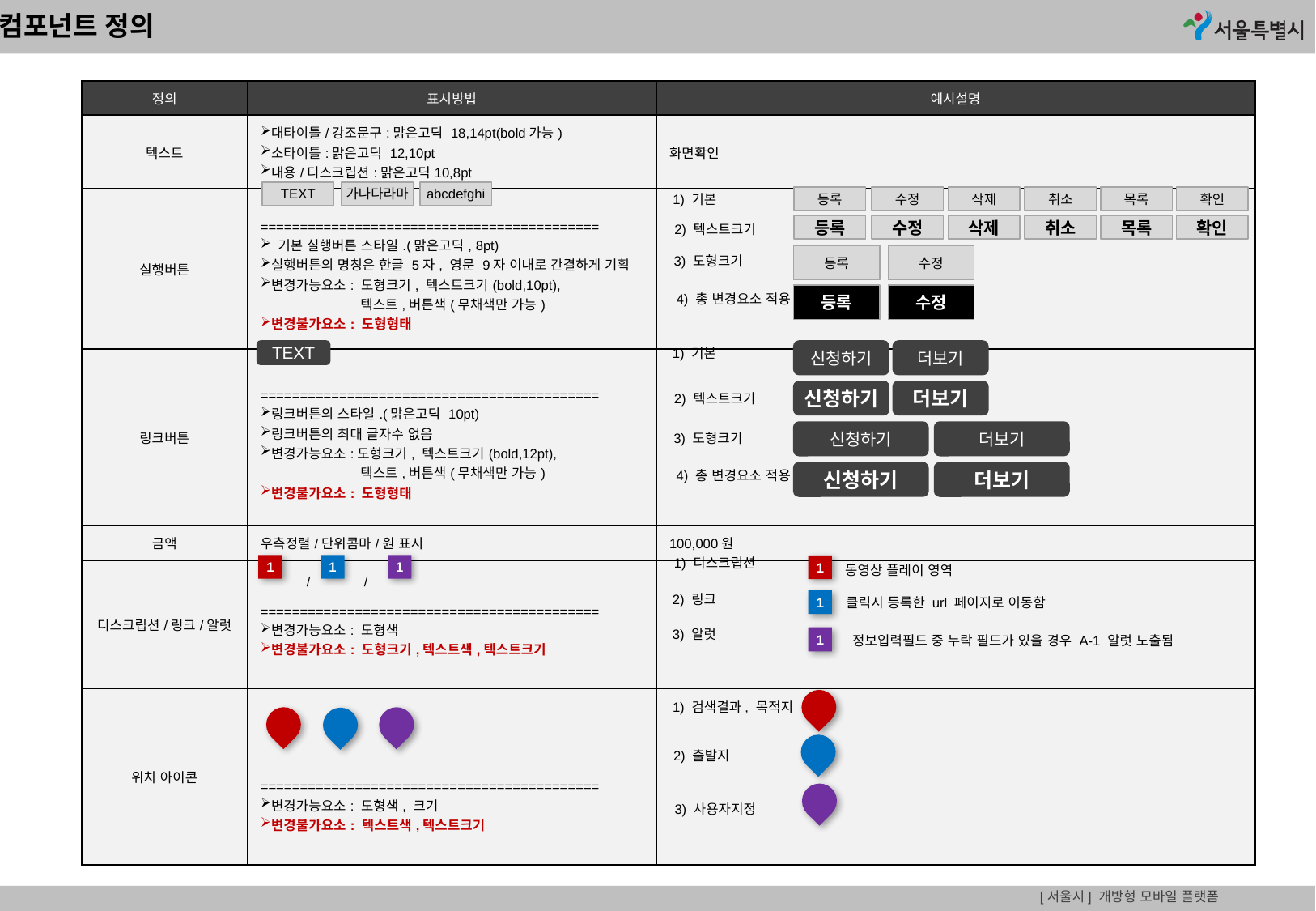

2. 컴포넌트 정의
| 정의 | 표시방법 | 예시설명 |
| --- | --- | --- |
| 텍스트 | 대타이틀/강조문구:맑은고딕 18,14pt(bold가능) 소타이틀:맑은고딕 12,10pt 내용/디스크립션:맑은고딕10,8pt | 화면확인 |
| 실행버튼 | =========================================== 기본 실행버튼 스타일.(맑은고딕, 8pt) 실행버튼의 명칭은 한글 5자, 영문 9자 이내로 간결하게 기획 변경가능요소: 도형크기, 텍스트크기(bold,10pt), 텍스트,버튼색(무채색만 가능) 변경불가요소: 도형형태 |  |
| 링크버튼 | =========================================== 링크버튼의 스타일.(맑은고딕 10pt) 링크버튼의 최대 글자수 없음 변경가능요소:도형크기, 텍스트크기(bold,12pt), 텍스트,버튼색(무채색만 가능) 변경불가요소: 도형형태 |  |
| 금액 | 우측정렬/단위콤마/원 표시 | 100,000원 |
| 디스크립션/링크/알럿 | / / =========================================== 변경가능요소: 도형색 변경불가요소: 도형크기,텍스트색,텍스트크기 |  |
| 위치 아이콘 | =========================================== 변경가능요소: 도형색, 크기 변경불가요소: 텍스트색,텍스트크기 |  |
TEXT
가나다라마
abcdefghi
1) 기본
등록
수정
삭제
취소
목록
확인
2) 텍스트크기
등록
수정
삭제
취소
목록
확인
등록
수정
3) 도형크기
4) 총 변경요소 적용
등록
수정
1) 기본
TEXT
신청하기
더보기
신청하기
더보기
2) 텍스트크기
신청하기
더보기
3) 도형크기
4) 총 변경요소 적용
신청하기
더보기
1) 디스크립션
1
1
1
1
동영상 플레이 영역
2) 링크
클릭시 등록한 url 페이지로 이동함
1
3) 알럿
정보입력필드 중 누락 필드가 있을 경우 A-1 알럿 노출됨
1

1) 검색결과, 목적지

2) 출발지

3) 사용자지정